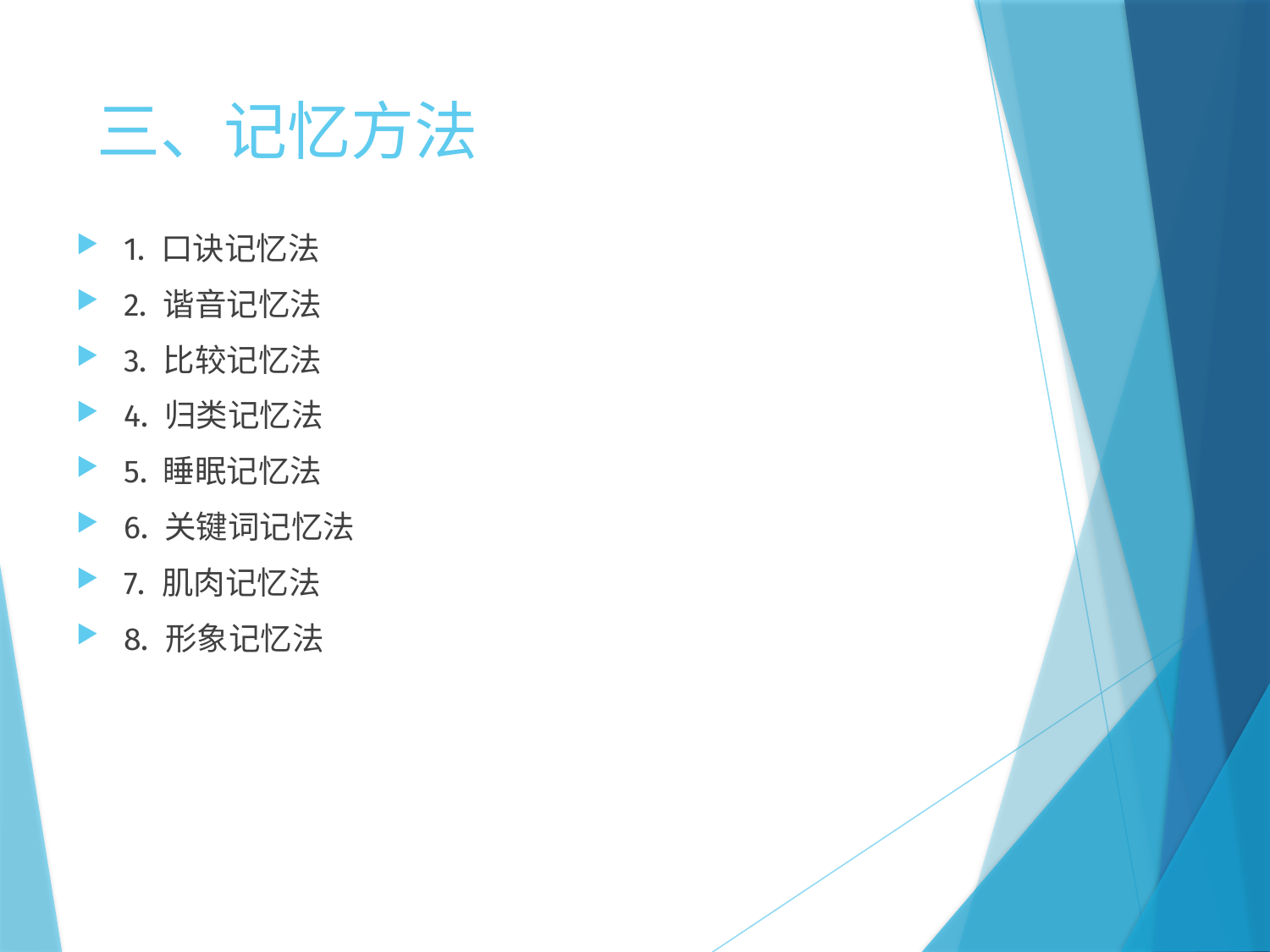

# 三、记忆方法
1. 口诀记忆法
2. 谐音记忆法
3. 比较记忆法
4. 归类记忆法
5. 睡眠记忆法
6. 关键词记忆法
7. 肌肉记忆法
8. 形象记忆法